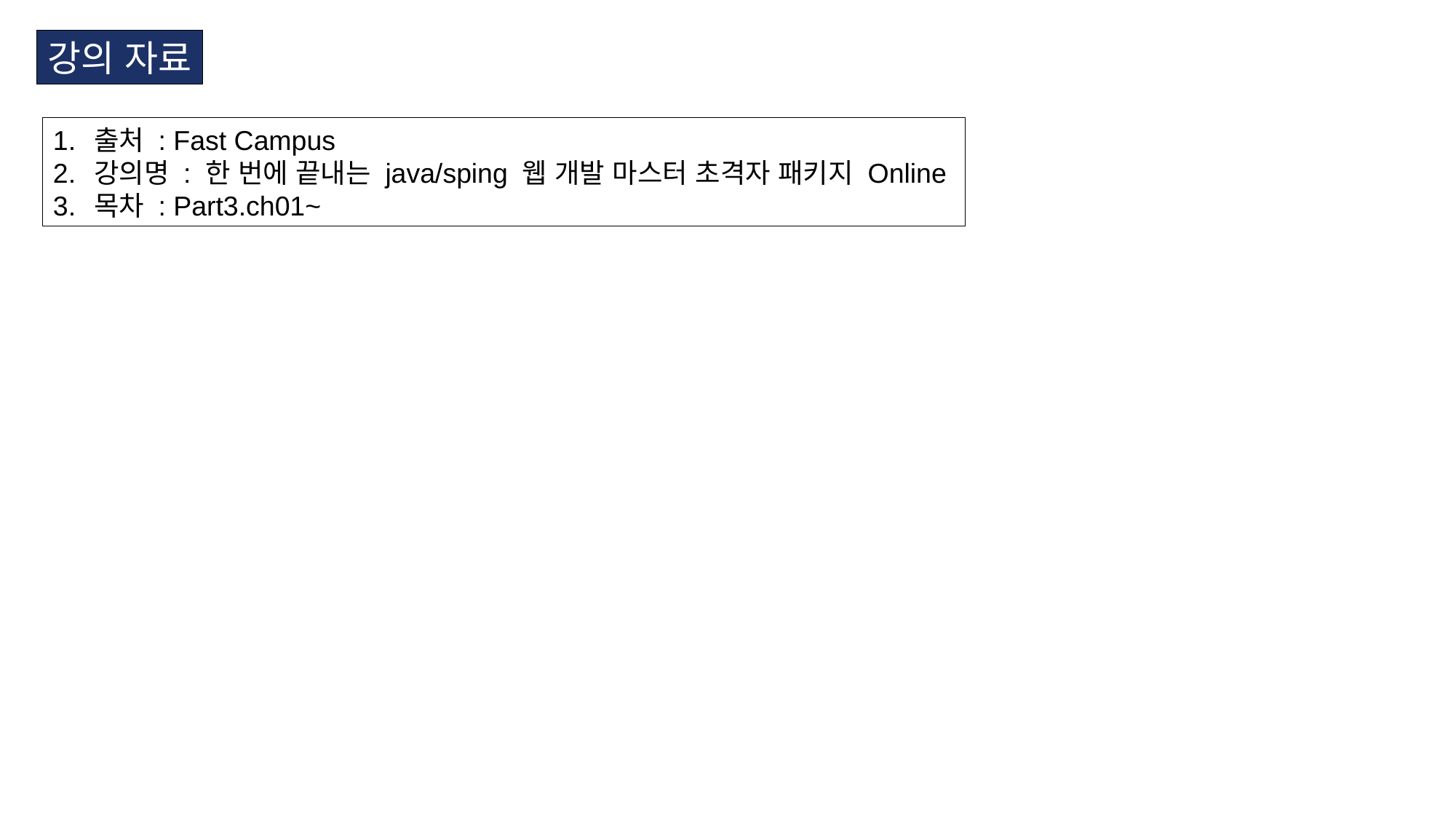

강의 자료
출처 : Fast Campus
강의명 : 한 번에 끝내는 java/sping 웹 개발 마스터 초격자 패키지 Online
목차 : Part3.ch01~